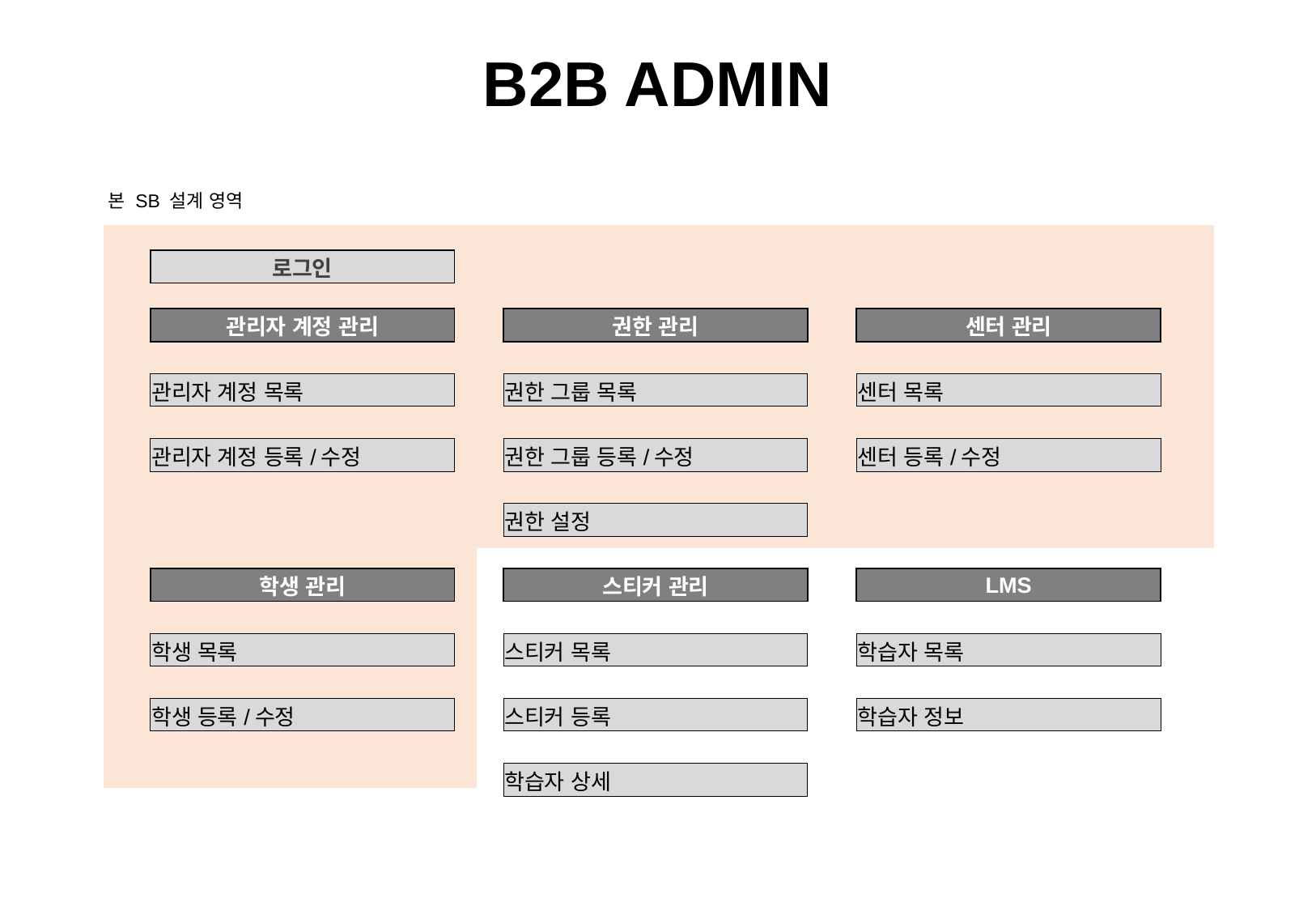

# B2B ADMIN
본 SB 설계 영역

| 로그인 |  |  |  |  |  |  |
| --- | --- | --- | --- | --- | --- | --- |
|  |  |  |  |  |  |  |
| 관리자 계정 관리 |  |  | 권한 관리 |  |  | 센터 관리 |
|  |  |  |  |  |  |  |
| 관리자 계정 목록 |  |  | 권한 그룹 목록 |  |  | 센터 목록 |
|  |  |  |  |  |  |  |
| 관리자 계정 등록/수정 |  |  | 권한 그룹 등록/수정 |  |  | 센터 등록/수정 |
|  |  |  |  |  |  |  |
|  |  |  | 권한 설정 |  |  |  |
|  |  |  |  |  |  |  |
| 학생 관리 |  |  | 스티커 관리 |  |  | LMS |
|  |  |  |  |  |  |  |
| 학생 목록 |  |  | 스티커 목록 |  |  | 학습자 목록 |
|  |  |  |  |  |  |  |
| 학생 등록/수정 |  |  | 스티커 등록 |  |  | 학습자 정보 |
|  |  |  |  |  |  |  |
|  |  |  | 학습자 상세 |  |  |  |